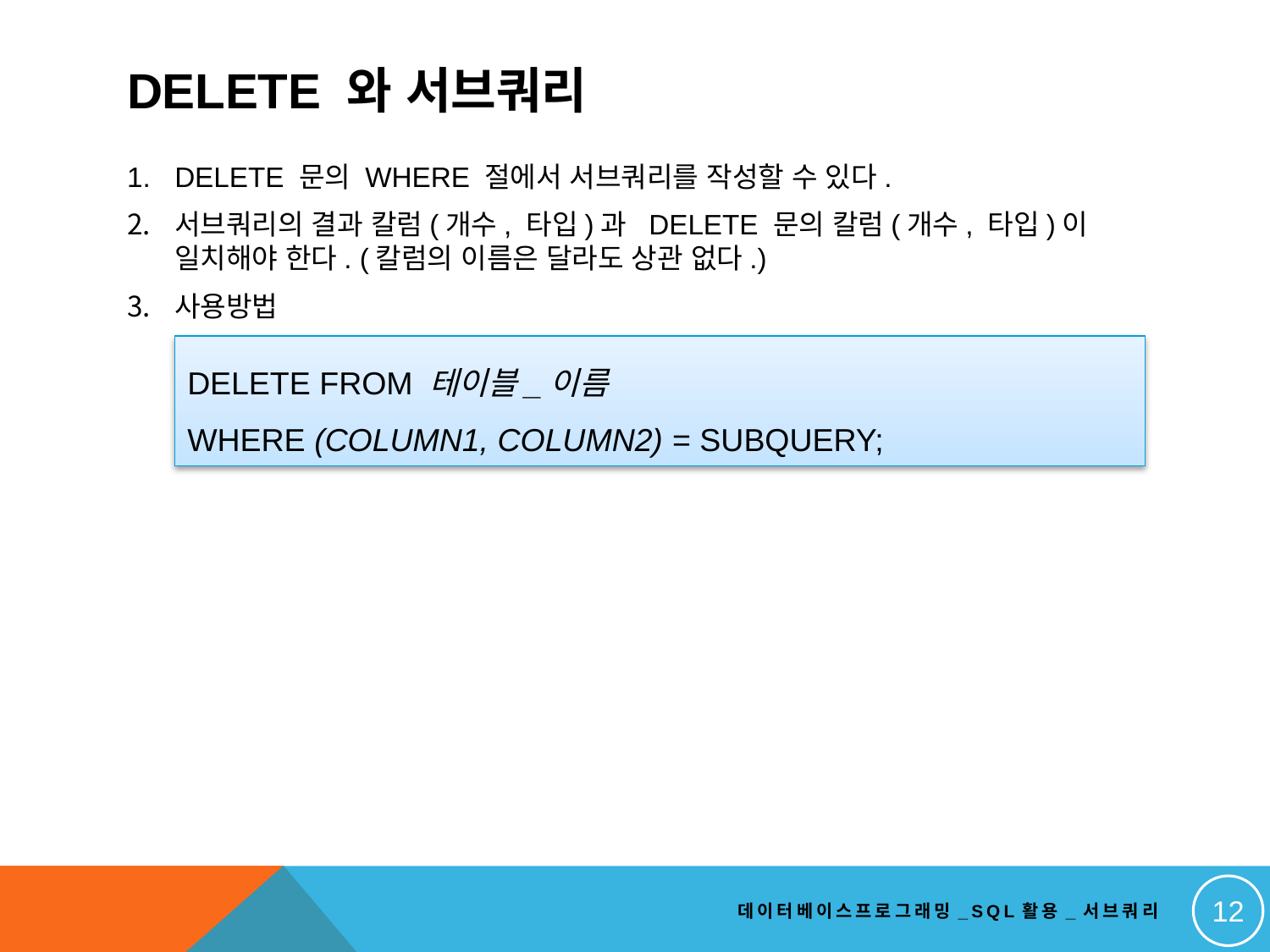

# DELETE 와 서브쿼리
DELETE 문의 WHERE 절에서 서브쿼리를 작성할 수 있다.
서브쿼리의 결과 칼럼(개수, 타입)과  DELETE 문의 칼럼(개수, 타입)이 일치해야 한다. (칼럼의 이름은 달라도 상관 없다.)
사용방법

DELETE FROM 테이블_이름
WHERE (COLUMN1, COLUMN2) = SUBQUERY;
12
데이터베이스프로그래밍_SQL활용_서브쿼리